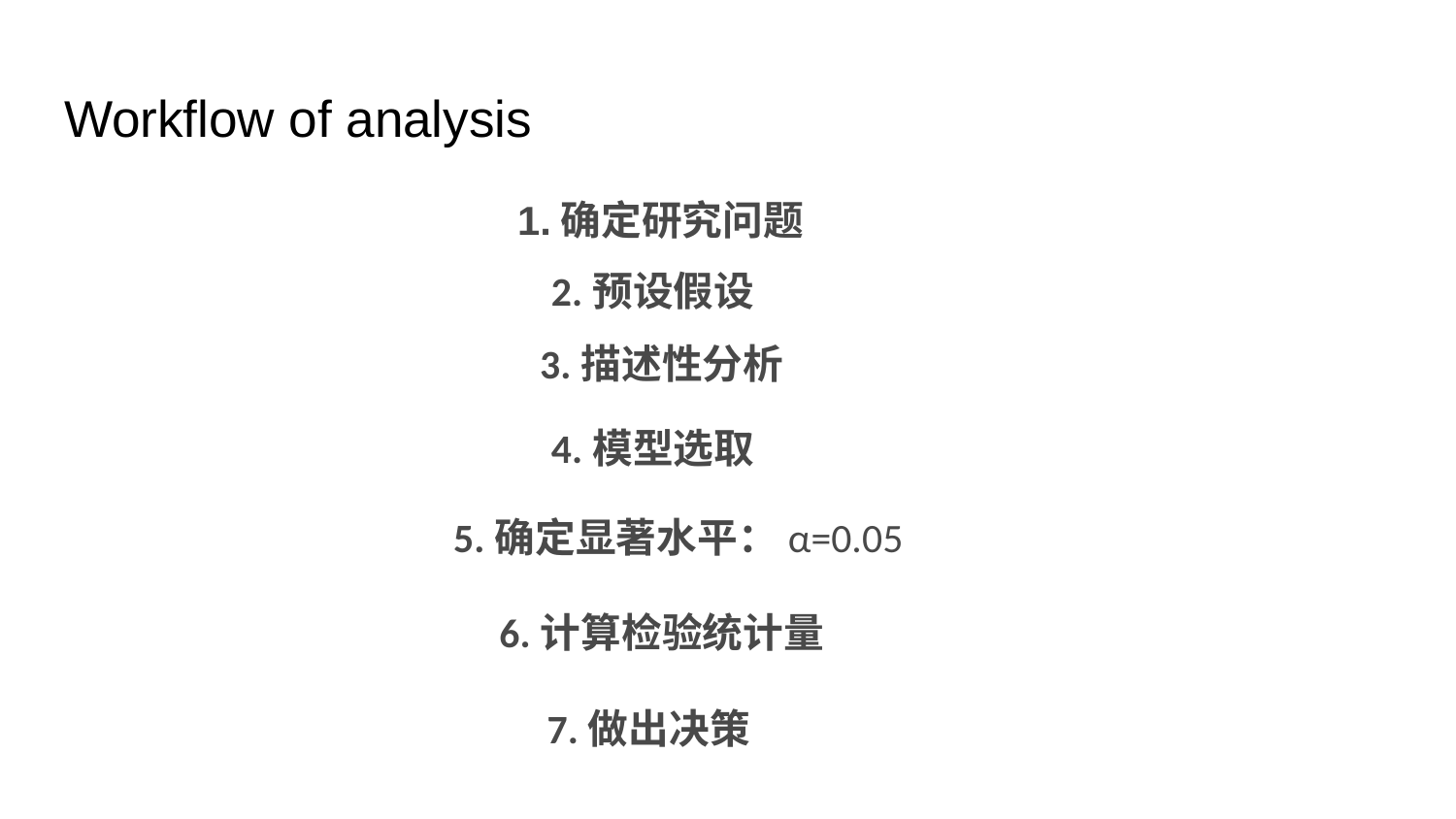

# Workflow of analysis
1.确定研究问题
2.预设假设
3.描述性分析
4.模型选取
5.确定显著水平：α=0.05
6.计算检验统计量
7.做出决策